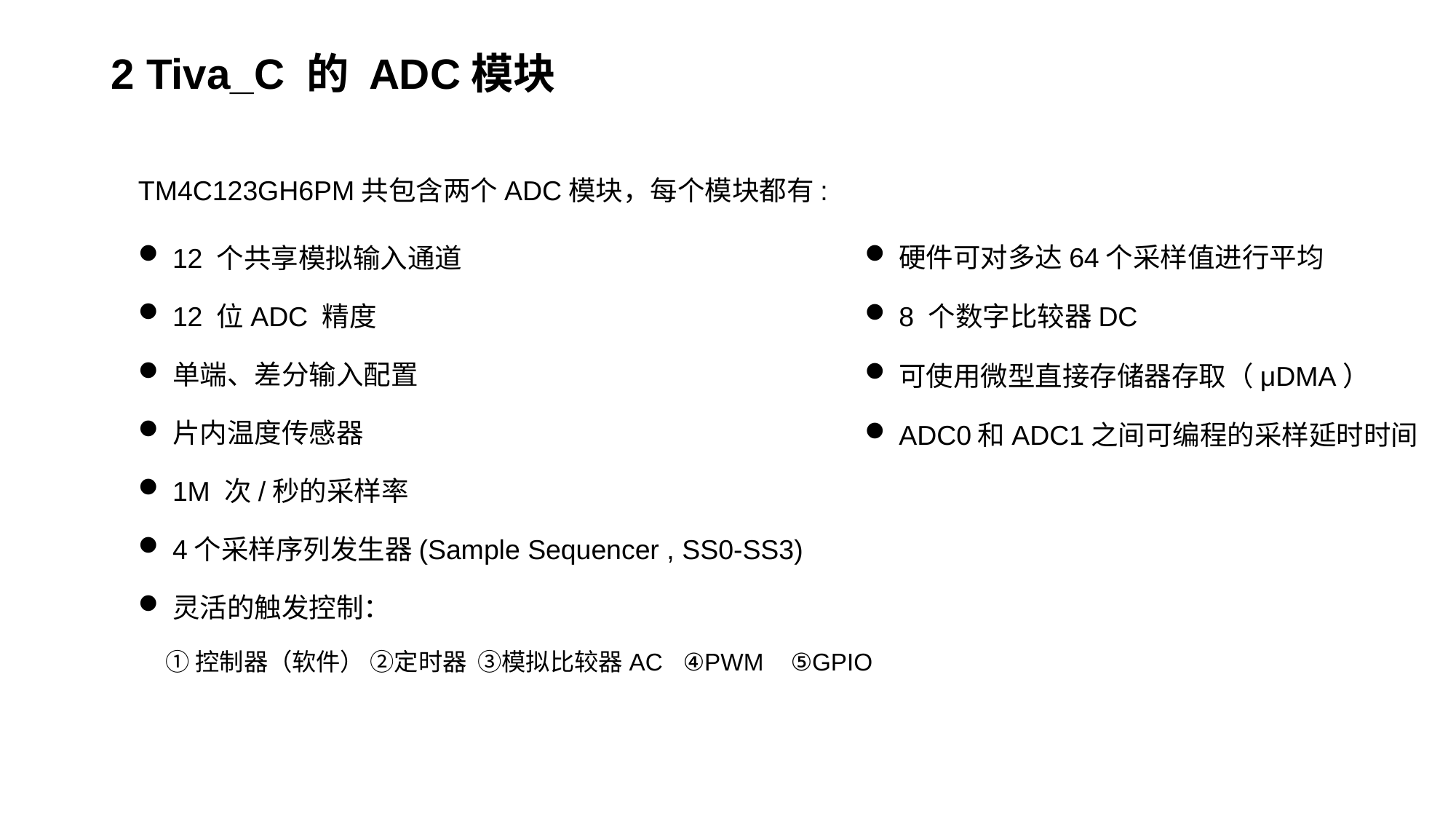

# 2 Tiva_C 的 ADC模块
TM4C123GH6PM共包含两个ADC模块，每个模块都有:
12 个共享模拟输入通道
12 位ADC 精度
单端、差分输入配置
片内温度传感器
1M 次/秒的采样率
4个采样序列发生器(Sample Sequencer , SS0-SS3)
灵活的触发控制：
     ①控制器（软件） ②定时器  ③模拟比较器AC   ④PWM    ⑤GPIO

硬件可对多达64个采样值进行平均
8 个数字比较器DC
可使用微型直接存储器存取（μDMA）
ADC0和ADC1之间可编程的采样延时时间